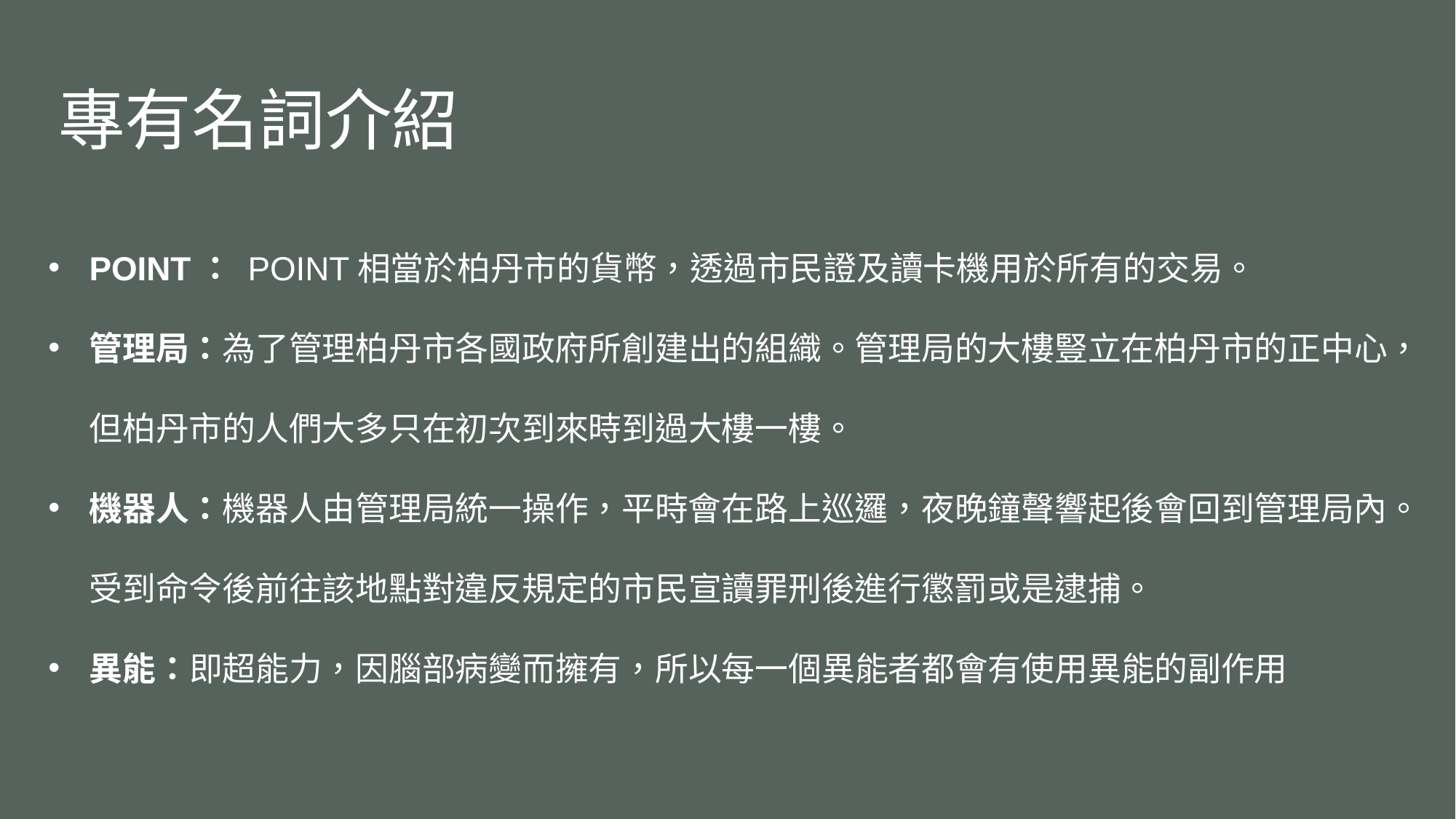

# 專有名詞介紹
POINT： POINT相當於柏丹市的貨幣，透過市民證及讀卡機用於所有的交易。
管理局：為了管理柏丹市各國政府所創建出的組織。管理局的大樓豎立在柏丹市的正中心，但柏丹市的人們大多只在初次到來時到過大樓一樓。
機器人：機器人由管理局統一操作，平時會在路上巡邏，夜晚鐘聲響起後會回到管理局內。受到命令後前往該地點對違反規定的市民宣讀罪刑後進行懲罰或是逮捕。
異能：即超能力，因腦部病變而擁有，所以每一個異能者都會有使用異能的副作用